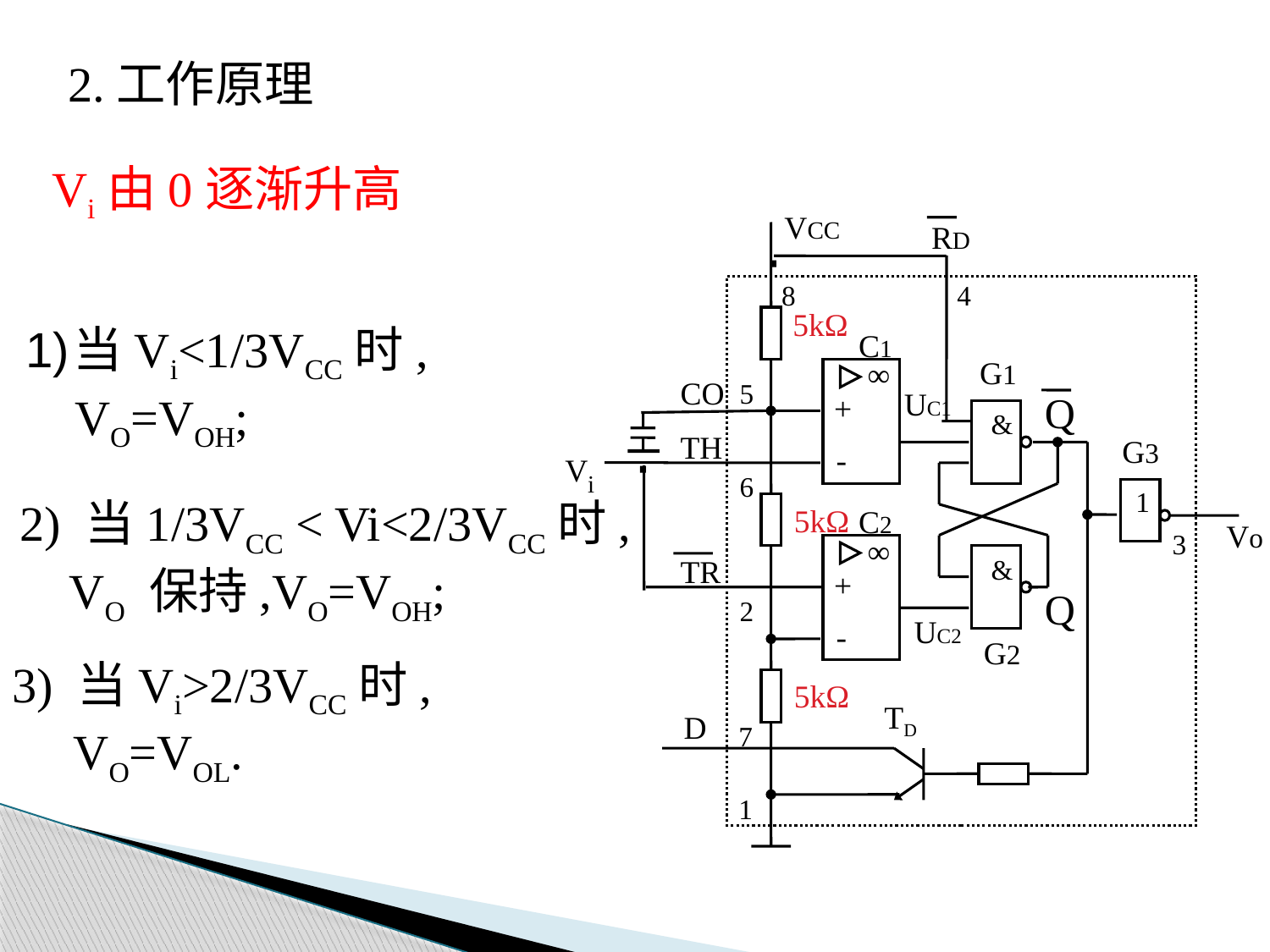

2.工作原理
Vi由0逐渐升高
VCC
·
RD

8
4

5kΩ

C1
G1
∞

CO
5
UC1
Q
+

&

·
TH

G3
Vi
-

6

1

5kΩ
C2

Vo

3
∞

TR

&

+

Q

2

UC2

-
G2

5kΩ
TD
D
7

1

当Vi<1/3VCC时,
    VO=VOH;
2) 当1/3VCC < Vi<2/3VCC时,
    VO 保持,VO=VOH;
3) 当Vi>2/3VCC时,
     VO=VOL.